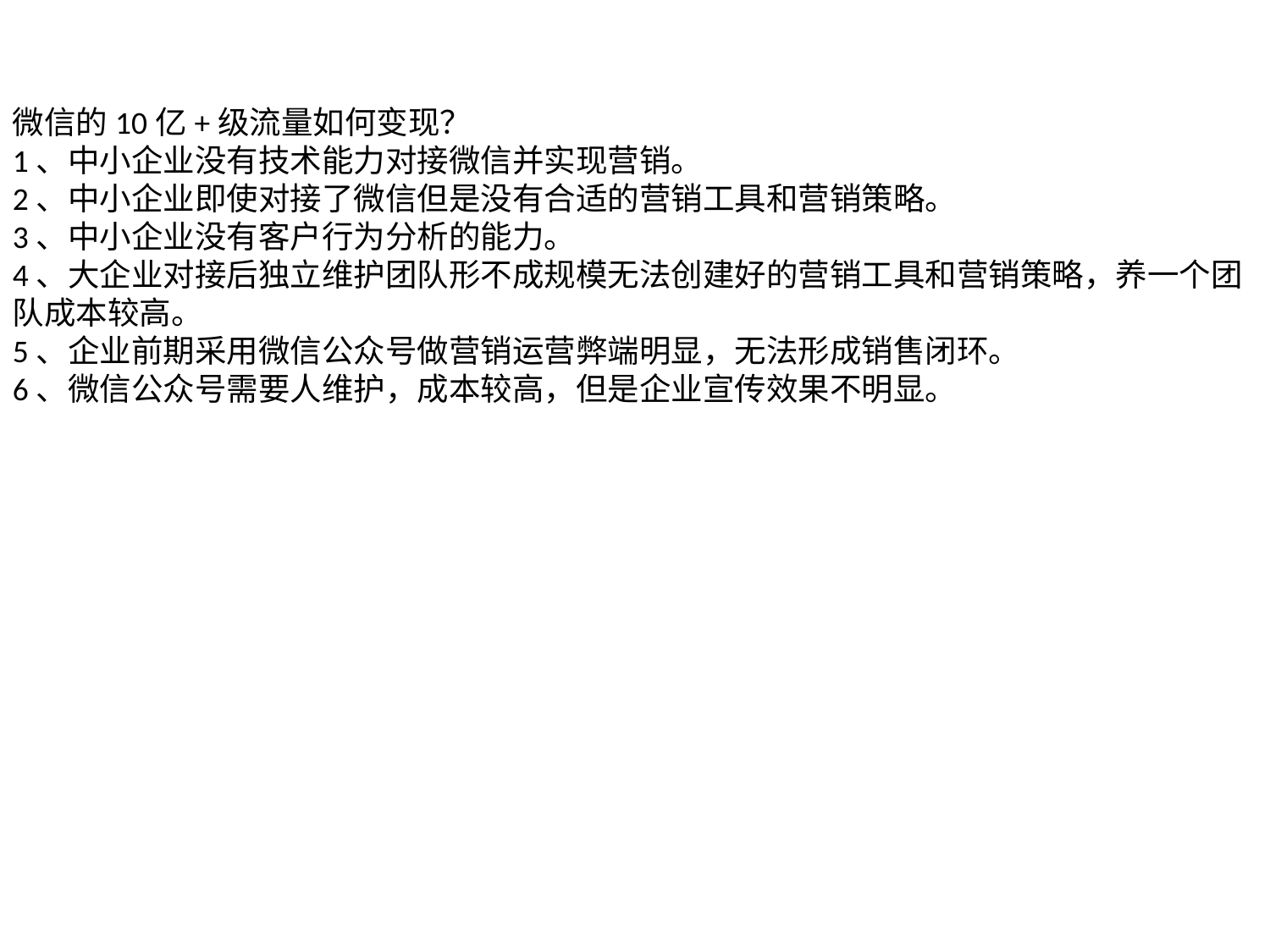

微信的10亿+级流量如何变现？
1、中小企业没有技术能力对接微信并实现营销。
2、中小企业即使对接了微信但是没有合适的营销工具和营销策略。
3、中小企业没有客户行为分析的能力。
4、大企业对接后独立维护团队形不成规模无法创建好的营销工具和营销策略，养一个团队成本较高。
5、企业前期采用微信公众号做营销运营弊端明显，无法形成销售闭环。
6、微信公众号需要人维护，成本较高，但是企业宣传效果不明显。